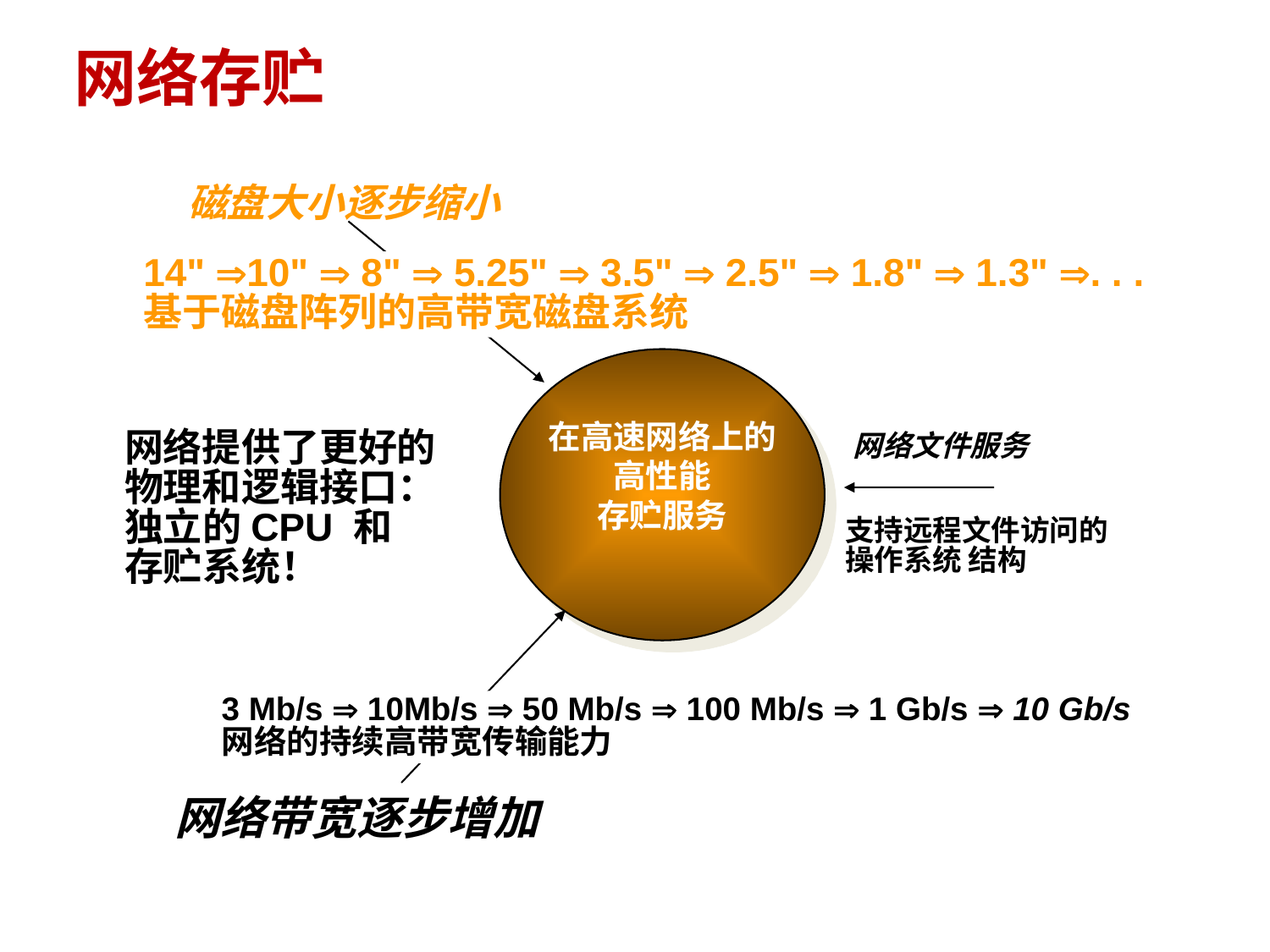

# 网络存贮
磁盘大小逐步缩小

14" ⇒10" ⇒ 8" ⇒ 5.25" ⇒ 3.5" ⇒ 2.5" ⇒ 1.8" ⇒ 1.3" ⇒. . .
基于磁盘阵列的高带宽磁盘系统
在高速网络上的
高性能
存贮服务

网络提供了更好的
物理和逻辑接口：
独立的CPU 和
存贮系统！
网络文件服务

支持远程文件访问的
操作系统 结构

3 Mb/s ⇒ 10Mb/s ⇒ 50 Mb/s ⇒ 100 Mb/s ⇒ 1 Gb/s ⇒ 10 Gb/s
网络的持续高带宽传输能力
网络带宽逐步增加